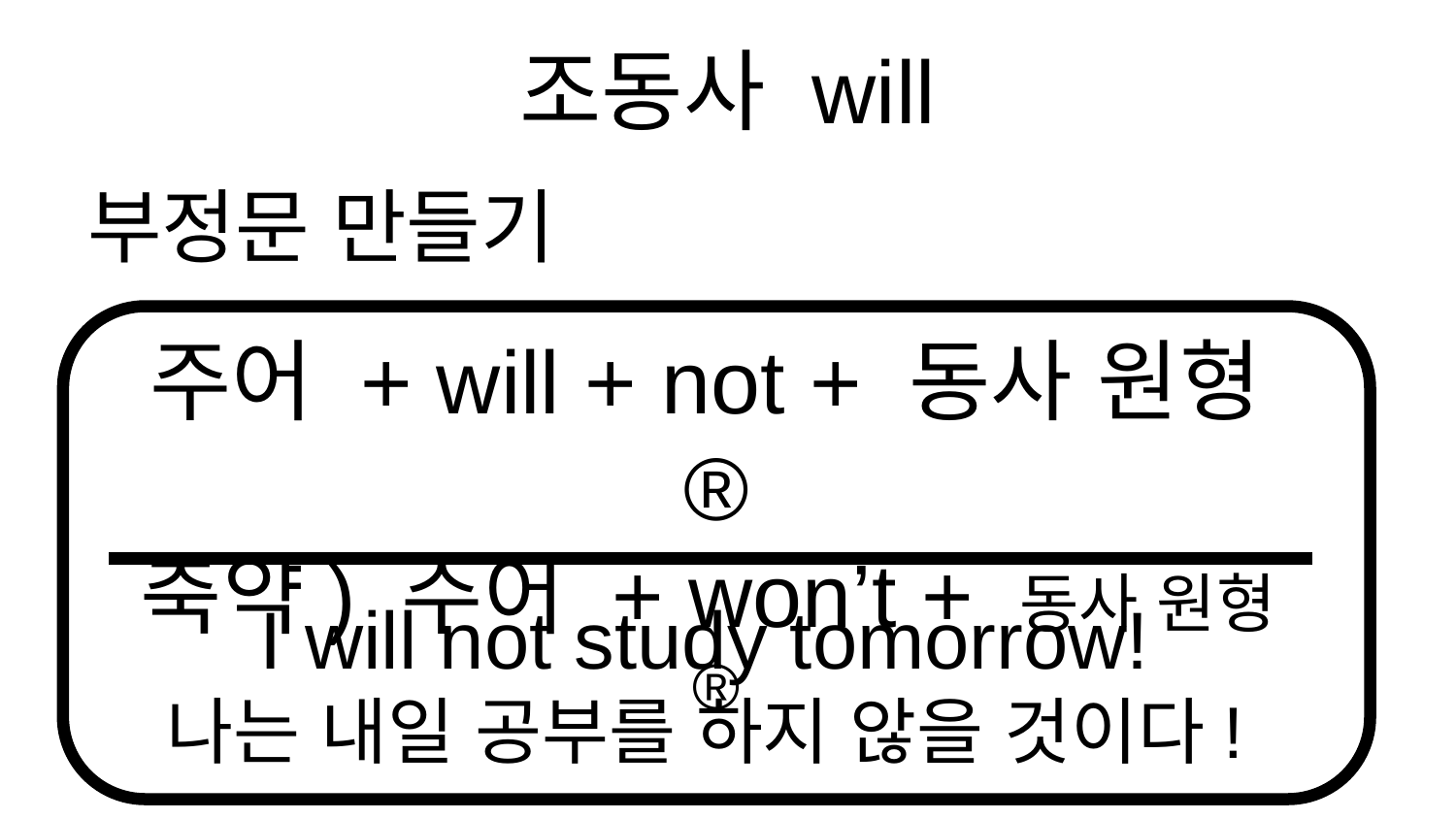

# 조동사 will
부정문 만들기

주어 + will + not + 동사 원형®
축약) 주어 + won’t + 동사 원형®

I will not study tomorrow!
나는 내일 공부를 하지 않을 것이다!